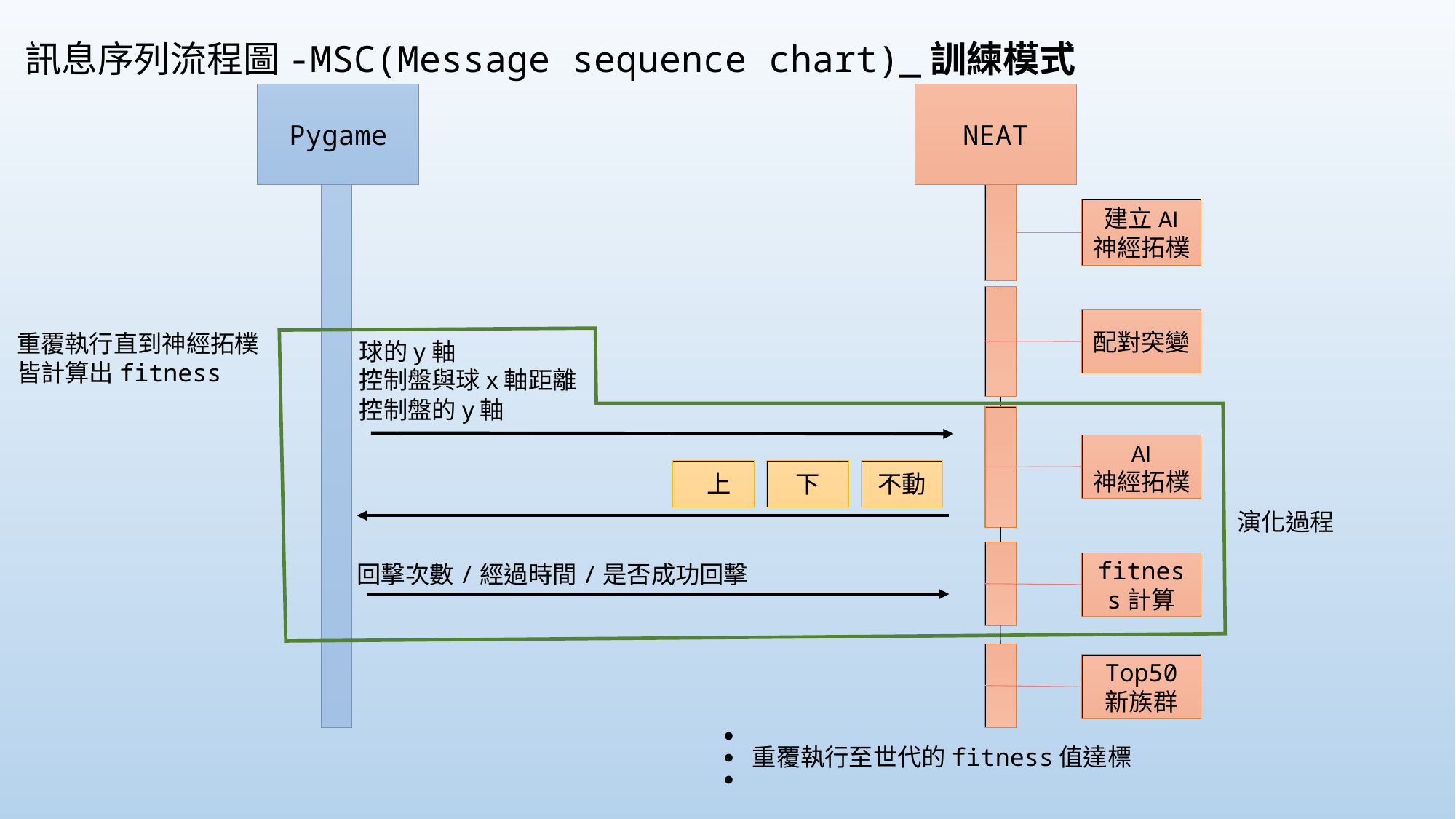

訊息序列流程圖-MSC(Message sequence chart)_訓練模式
NEAT
Pygame

建立AI
神經拓樸

配對突變
重覆執行直到神經拓樸
皆計算出fitness

球的y軸
控制盤與球x軸距離
控制盤的y軸

AI
神經拓樸
 上
下
不動
演化過程

fitness計算
回擊次數/經過時間/是否成功回擊

Top50
新族群
●
●
●
重覆執行至世代的fitness值達標